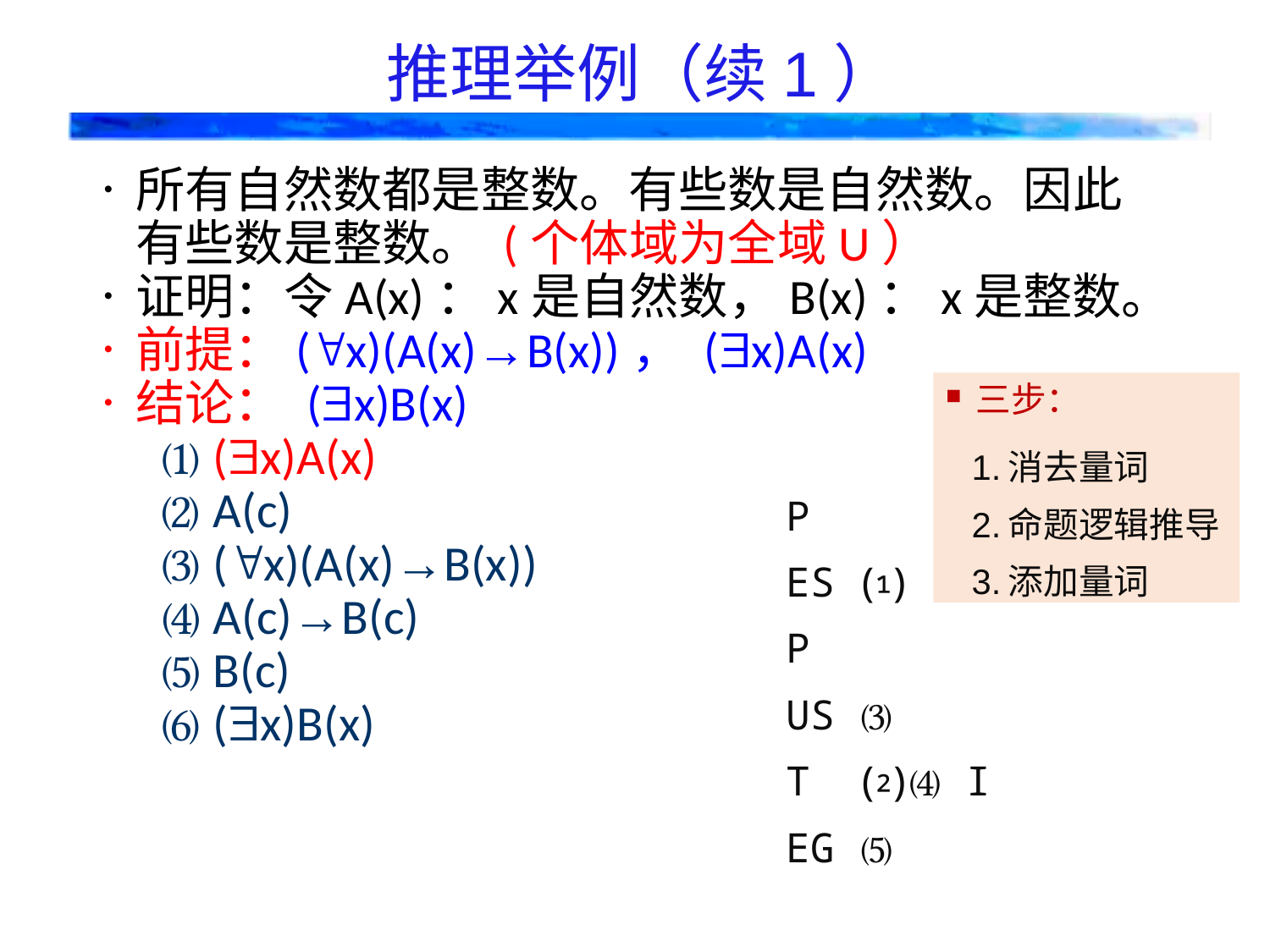

# 推理举例（续1）
所有自然数都是整数。有些数是自然数。因此有些数是整数。 (个体域为全域U）
证明：令A(x)：x是自然数，B(x)：x是整数。
前提：(∀x)(A(x)→B(x))， (∃x)A(x)
结论： (∃x)B(x)
     ⑴ (∃x)A(x)
     ⑵ A(c)
     ⑶ (∀x)(A(x)→B(x))
     ⑷ A(c)→B(c)
     ⑸ B(c)
     ⑹ (∃x)B(x)
三步：
消去量词
命题逻辑推导
添加量词
P
ES ⑴
P
US ⑶
T  ⑵⑷ I
EG ⑸